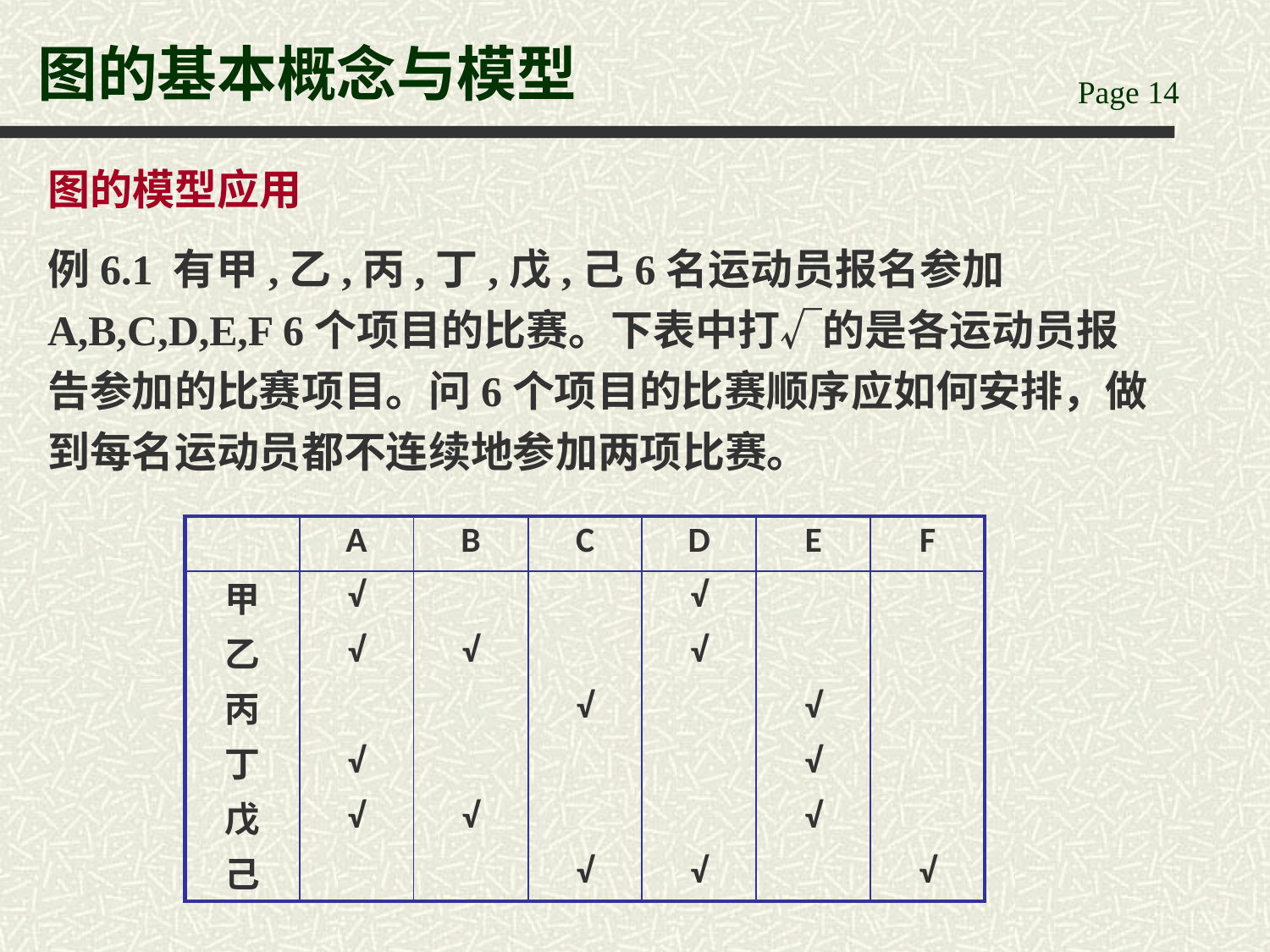

# 图的基本概念与模型
图的模型应用
例6.1 有甲,乙,丙,丁,戊,己6名运动员报名参加A,B,C,D,E,F 6个项目的比赛。下表中打√的是各运动员报告参加的比赛项目。问6个项目的比赛顺序应如何安排，做到每名运动员都不连续地参加两项比赛。
|  | A | B | C | D | E | F |
| --- | --- | --- | --- | --- | --- | --- |
| 甲 | √ |  |  | √ |  |  |
| 乙 | √ | √ |  | √ |  |  |
| 丙 |  |  | √ |  | √ |  |
| 丁 | √ |  |  |  | √ |  |
| 戊 | √ | √ |  |  | √ |  |
| 己 |  |  | √ | √ |  | √ |